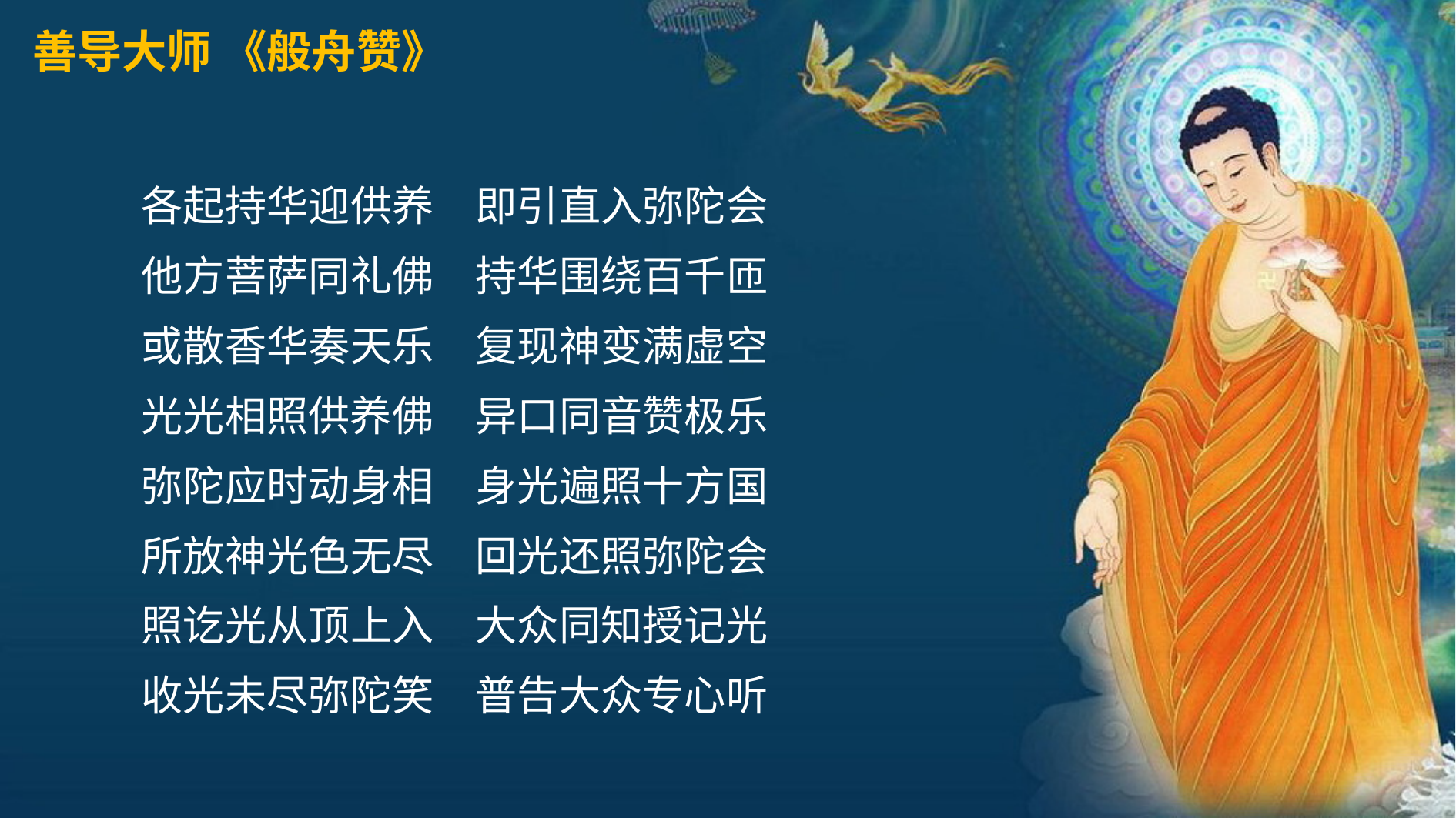

善导大师 《般舟赞》

各起持华迎供养　即引直入弥陀会
他方菩萨同礼佛　持华围绕百千匝
或散香华奏天乐　复现神变满虚空
光光相照供养佛　异口同音赞极乐
弥陀应时动身相　身光遍照十方国
所放神光色无尽　回光还照弥陀会
照讫光从顶上入　大众同知授记光
收光未尽弥陀笑　普告大众专心听